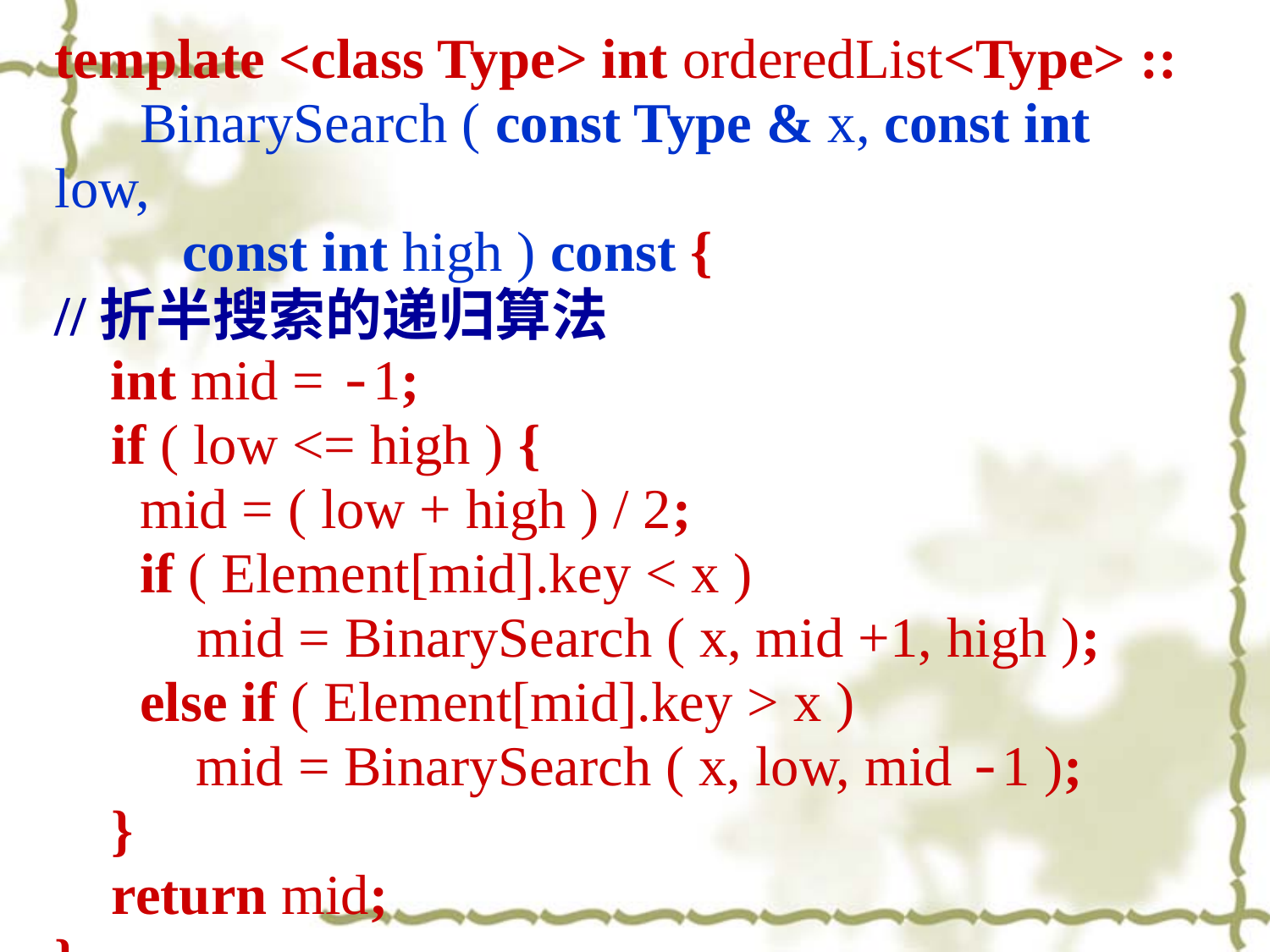

template <class Type> int orderedList<Type> ::       BinarySearch ( const Type & x, const int low,
         const int high ) const {
//折半搜索的递归算法
      int mid = -1;
    if ( low <= high ) {
      mid = ( low + high ) / 2;
      if ( Element[mid].key < x )
          mid = BinarySearch ( x, mid +1, high );
      else if ( Element[mid].key > x )
	 mid = BinarySearch ( x, low, mid -1 );
    }
    return mid;
}